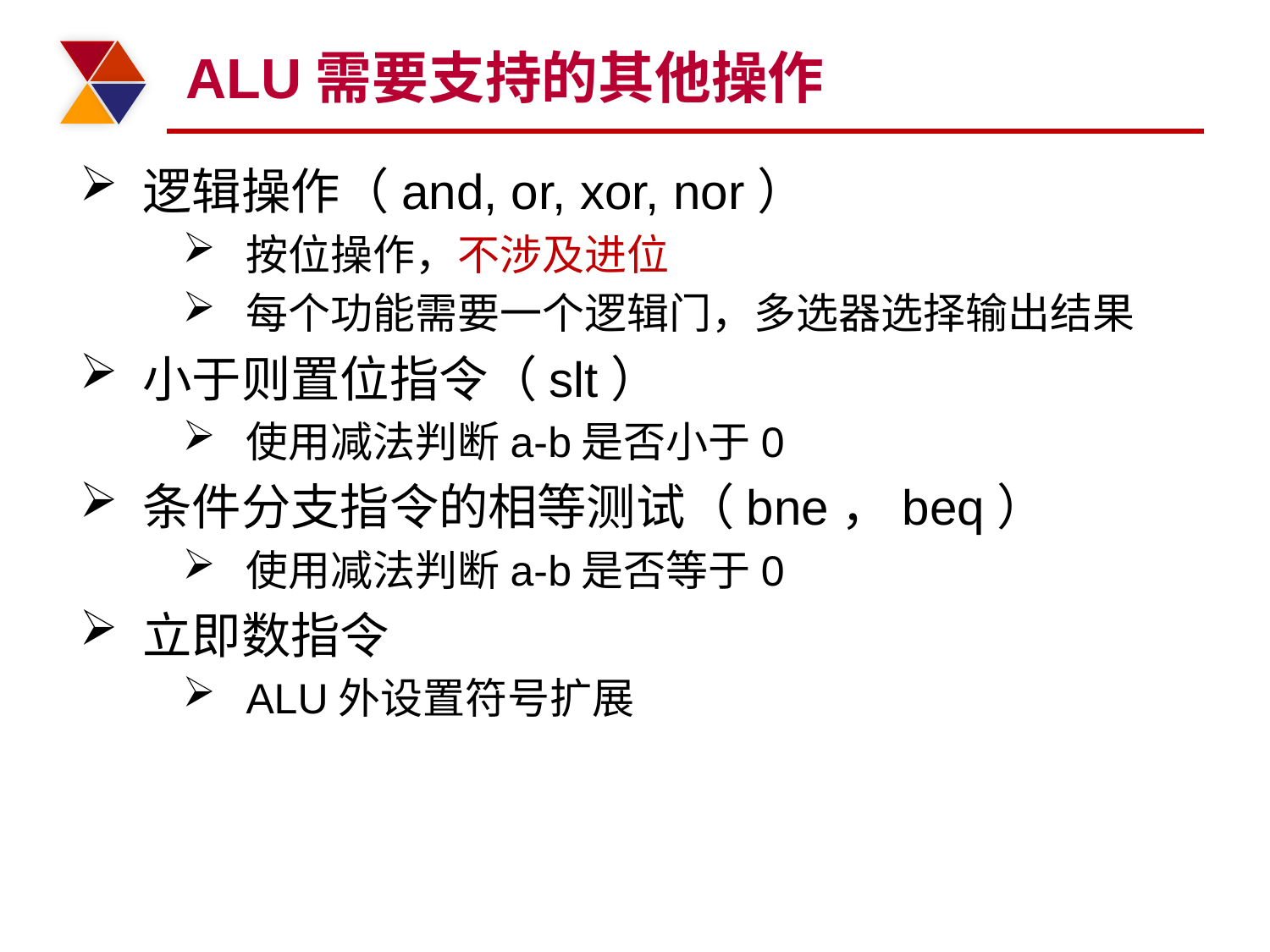

# ALU需要支持的其他操作
逻辑操作（and, or, xor, nor）
按位操作，不涉及进位
每个功能需要一个逻辑门，多选器选择输出结果
小于则置位指令（slt）
使用减法判断a-b是否小于0
条件分支指令的相等测试（bne，beq）
使用减法判断a-b是否等于0
立即数指令
ALU外设置符号扩展